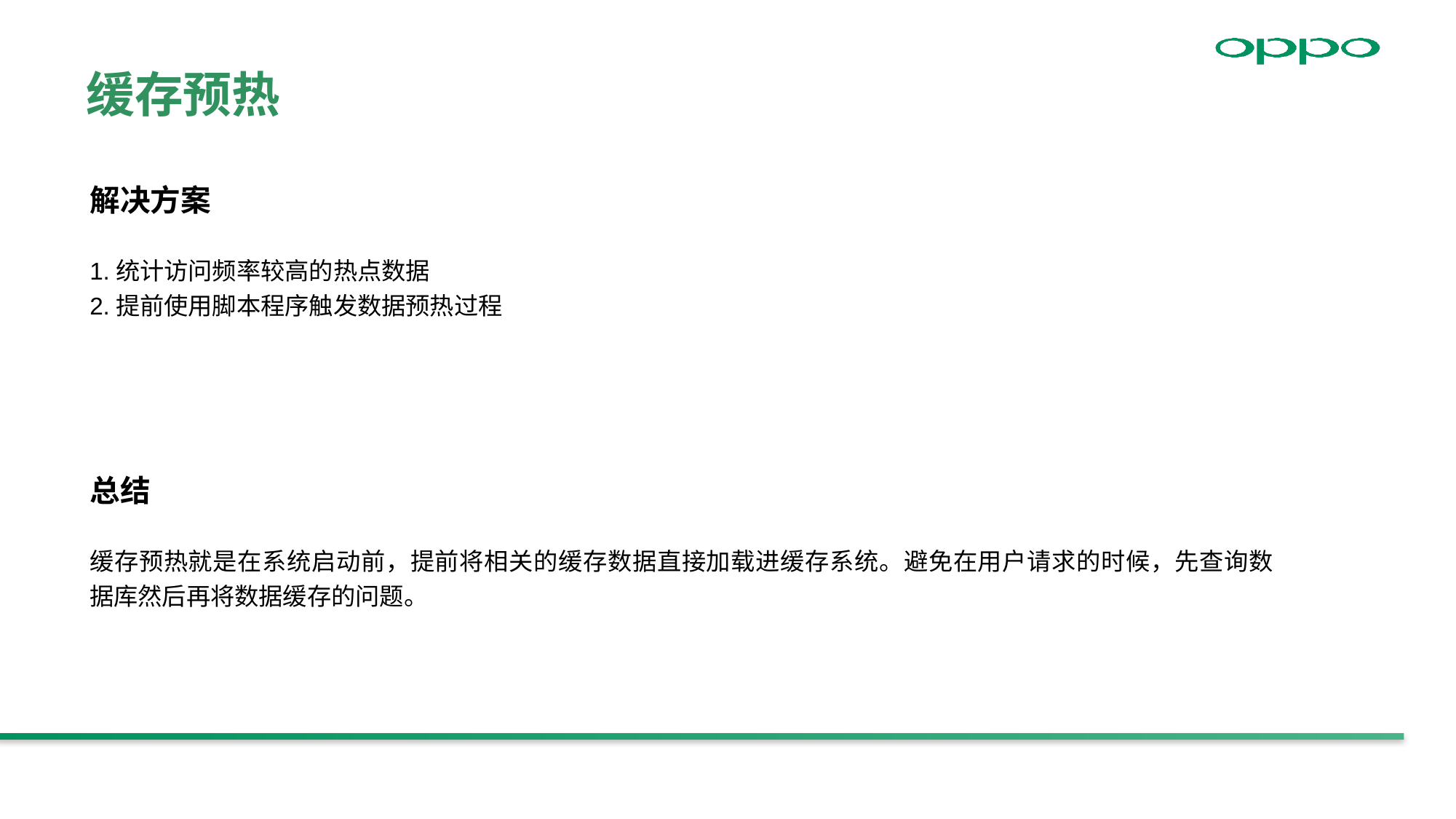

缓存预热

解决方案

1.统计访问频率较高的热点数据
2.提前使用脚本程序触发数据预热过程

总结

缓存预热就是在系统启动前，提前将相关的缓存数据直接加载进缓存系统。避免在用户请求的时候，先查询数据库然后再将数据缓存的问题。